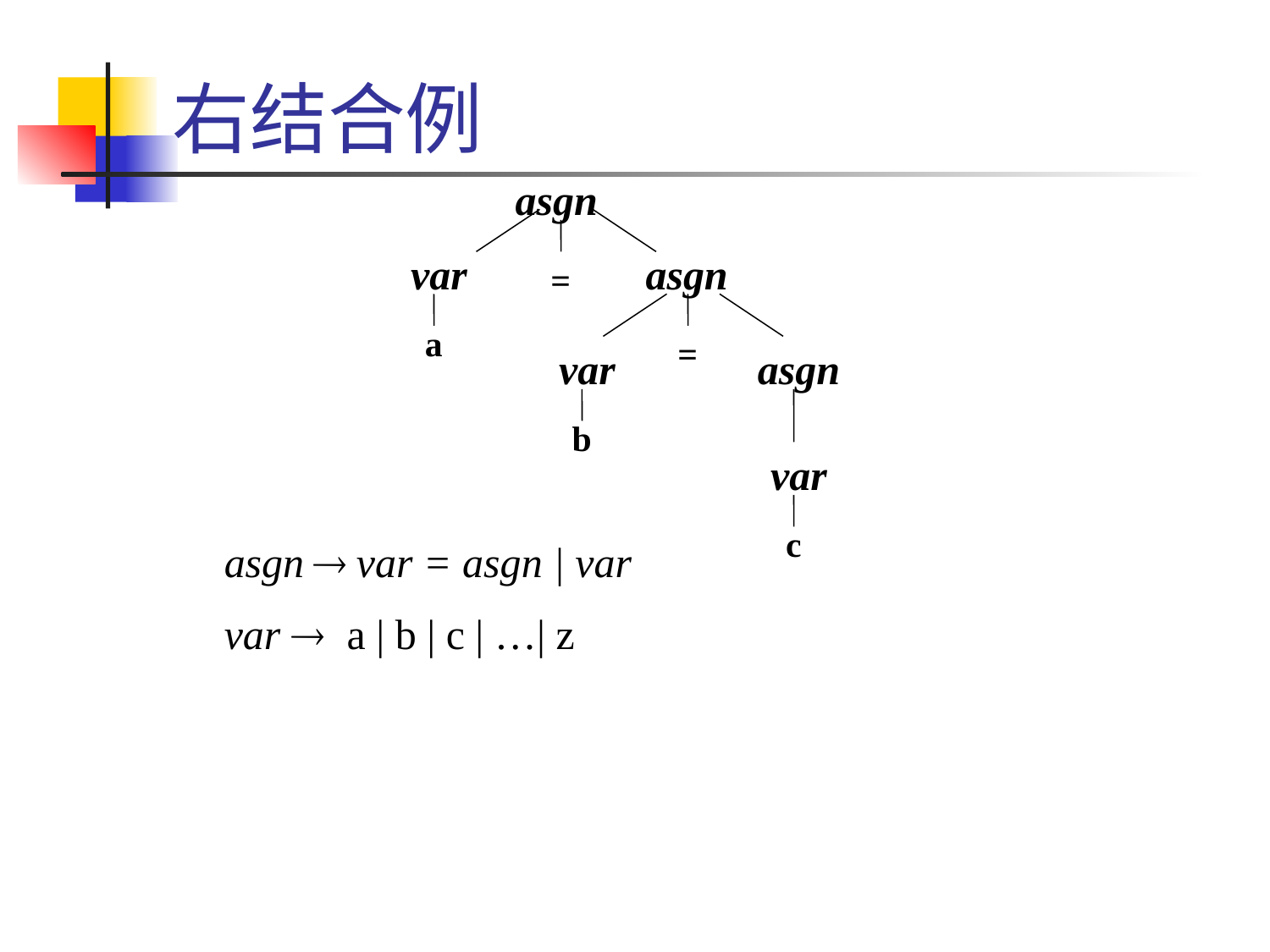

# 右结合例
asgn

var
asgn
=

a
=
var
asgn

b
var

c
asgn → var = asgn | var
var →  a | b | c | …| z